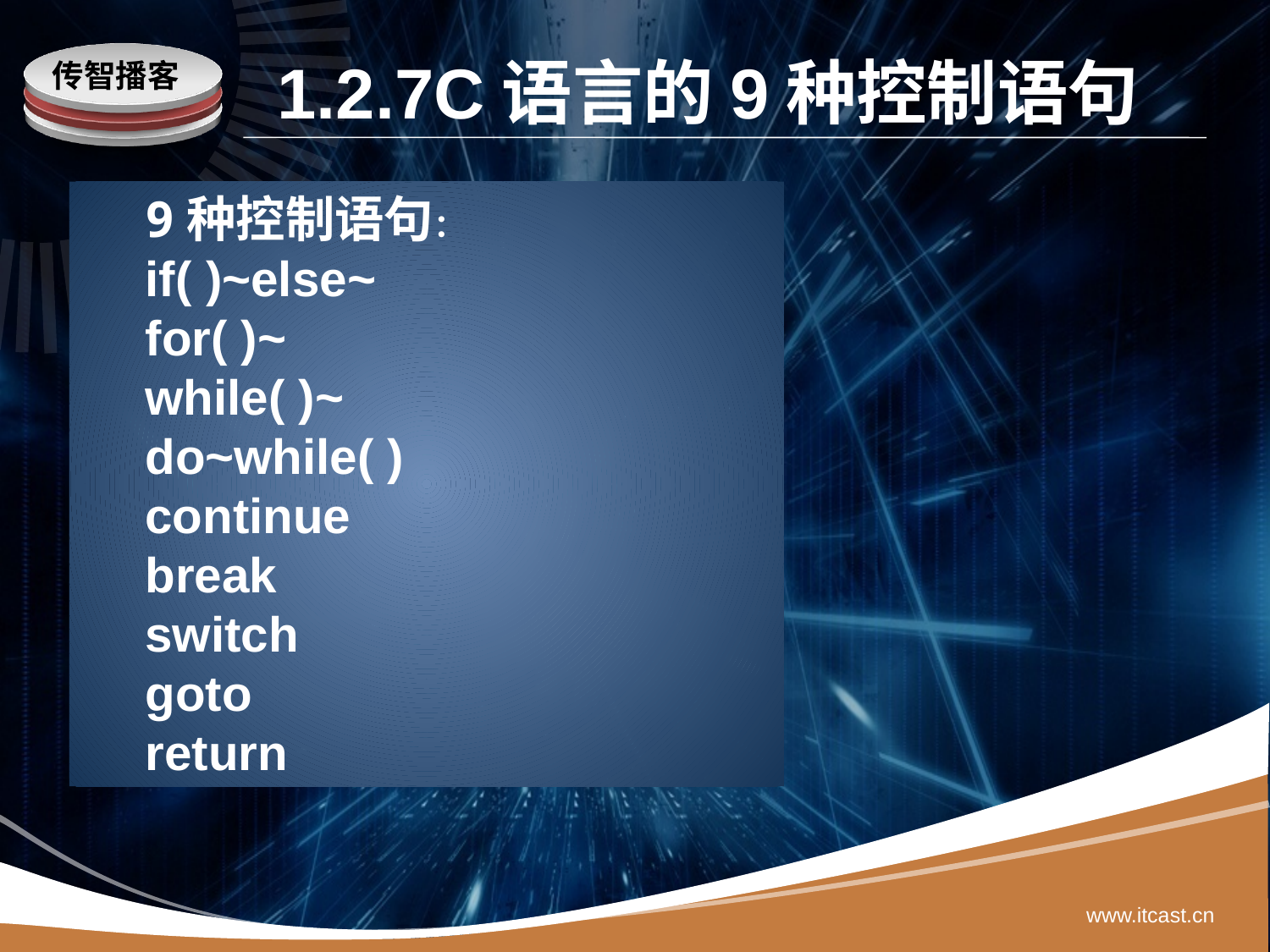

# 1.2.7C语言的9种控制语句
传智播客
9种控制语句：
if( )~else~
for( )~
while( )~
do~while( )
continue
break
switch
goto
return
www.itcast.cn